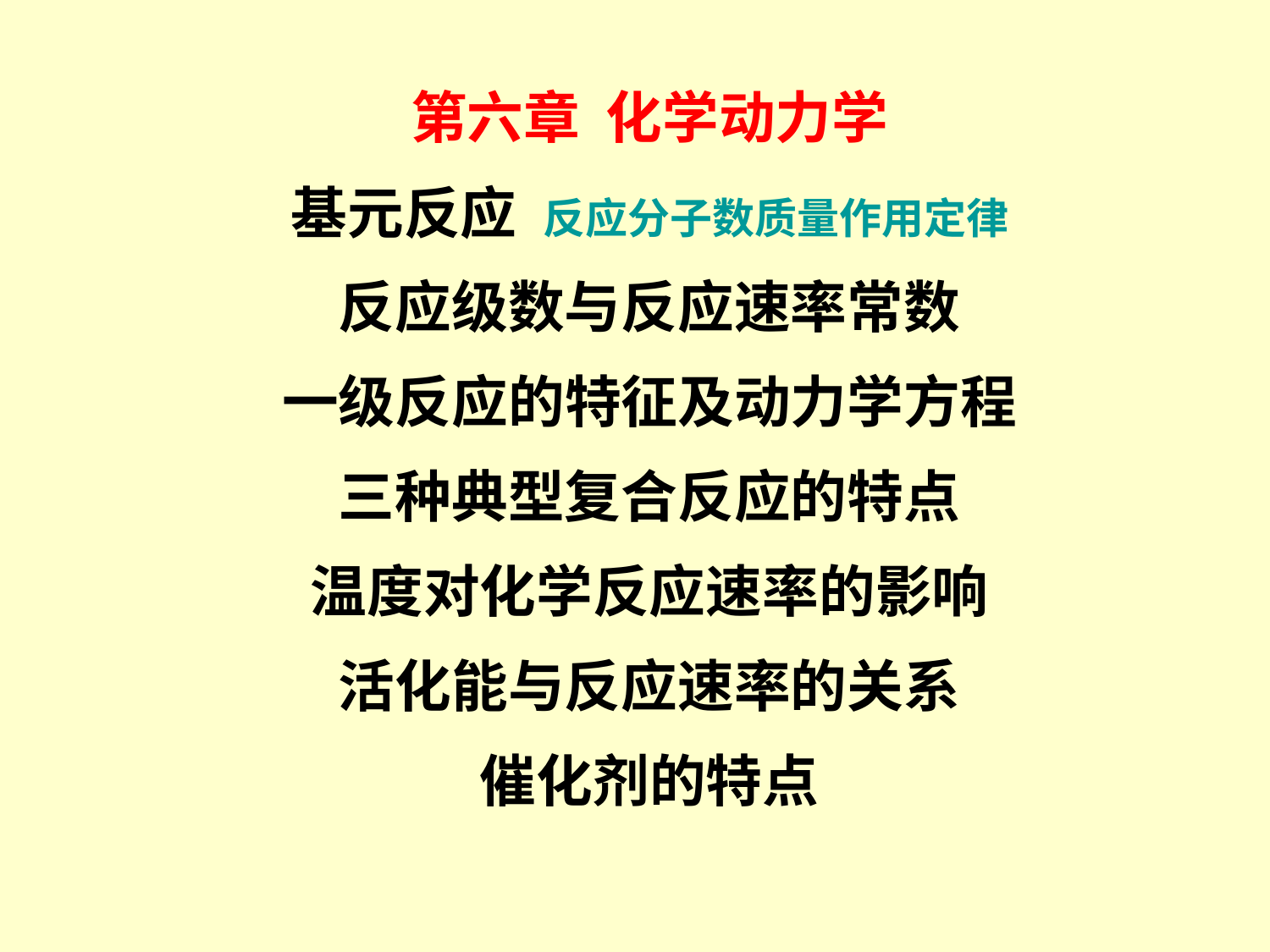

第六章  化学动力学
基元反应  反应分子数质量作用定律
反应级数与反应速率常数
一级反应的特征及动力学方程
三种典型复合反应的特点
温度对化学反应速率的影响
活化能与反应速率的关系
催化剂的特点